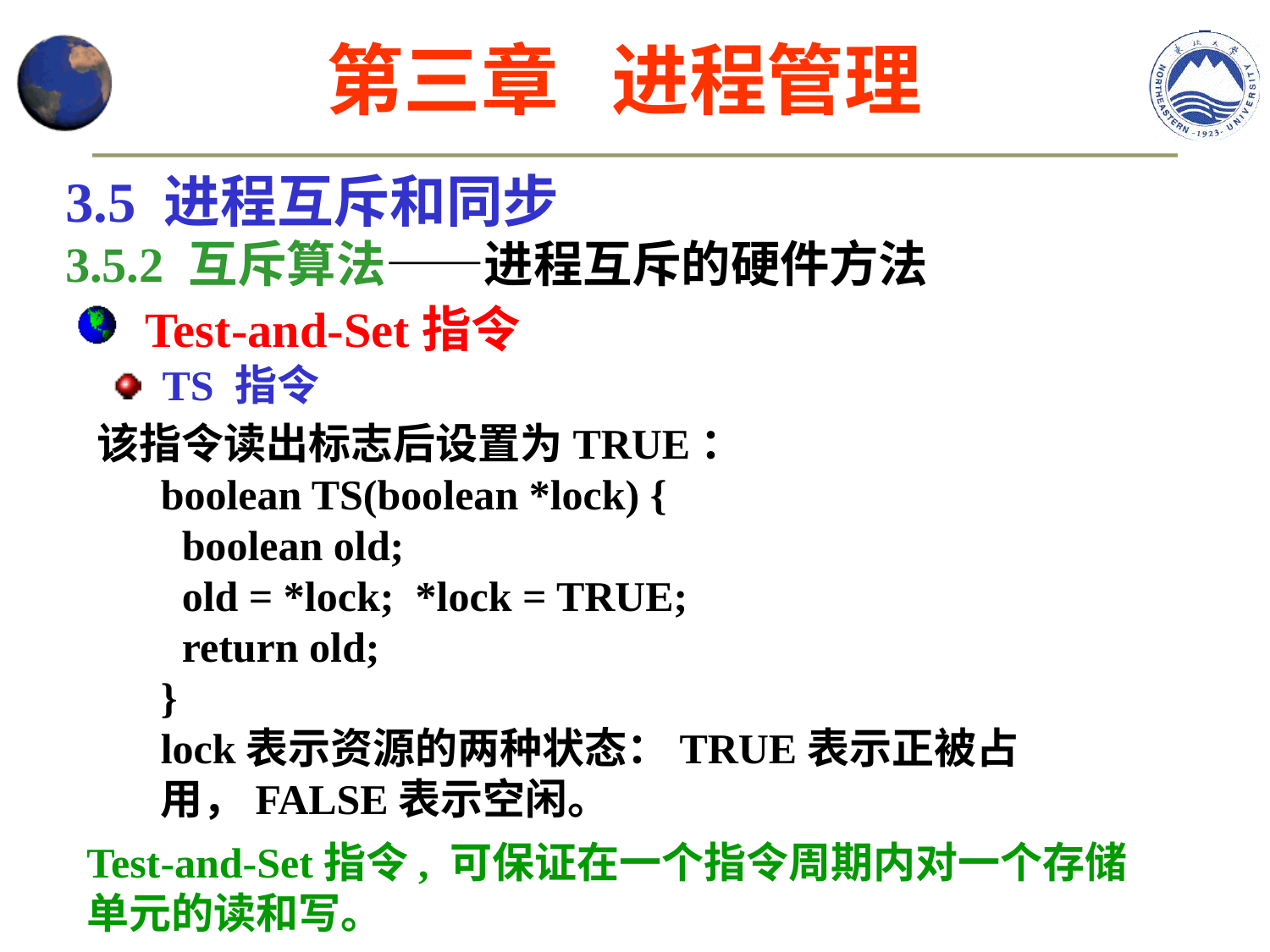

第三章   进程管理
3.5 进程互斥和同步
3.5.2 互斥算法——进程互斥的硬件方法
  Test-and-Set指令
  TS 指令
该指令读出标志后设置为TRUE：
boolean TS(boolean *lock) {
  boolean old;
  old = *lock;  *lock = TRUE;
  return old;
}
lock表示资源的两种状态：TRUE表示正被占用，FALSE表示空闲。
Test-and-Set指令, 可保证在一个指令周期内对一个存储单元的读和写。